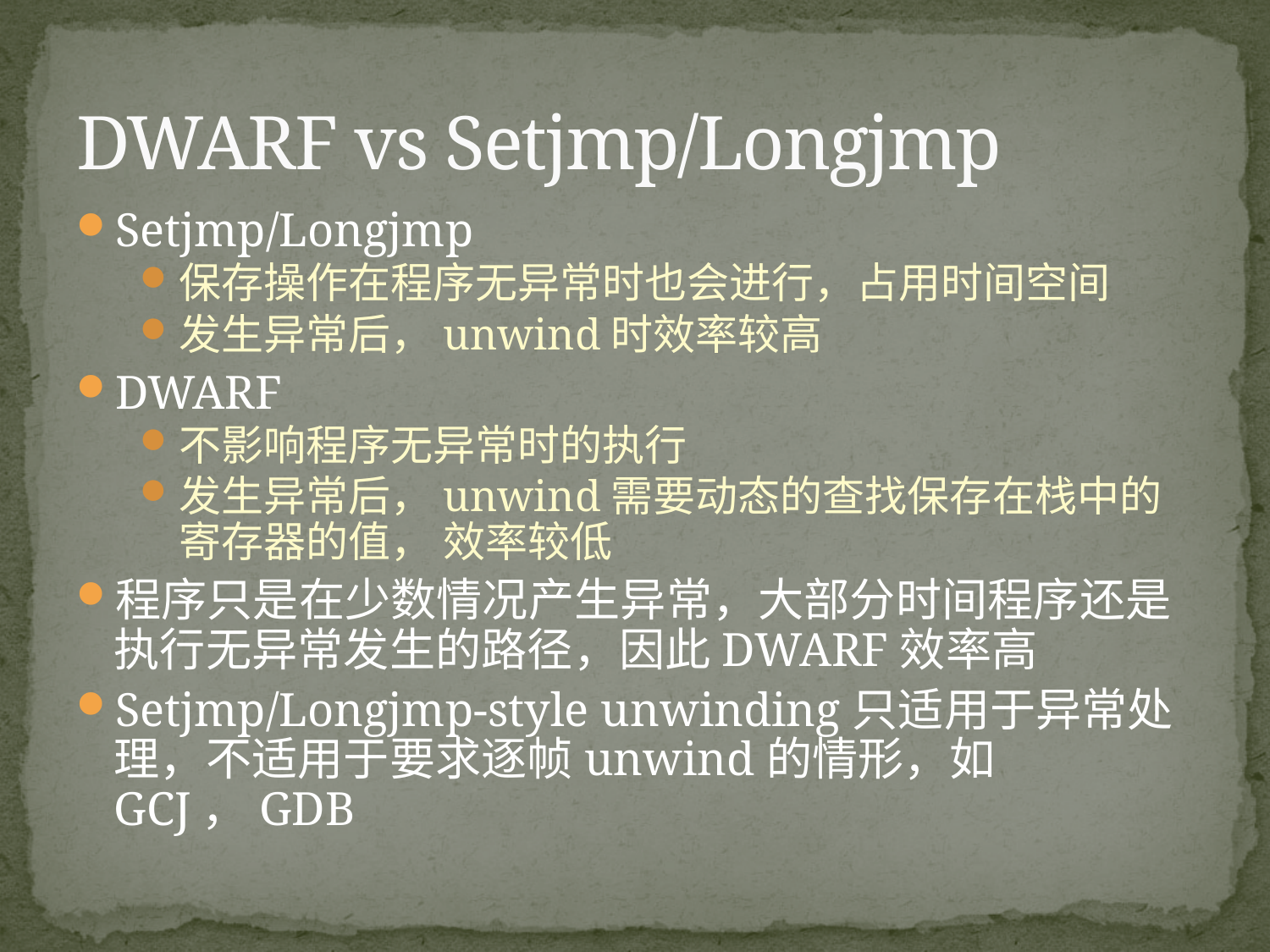

# DWARF vs Setjmp/Longjmp
Setjmp/Longjmp
保存操作在程序无异常时也会进行，占用时间空间
发生异常后，unwind时效率较高
DWARF
不影响程序无异常时的执行
发生异常后，unwind需要动态的查找保存在栈中的寄存器的值， 效率较低
程序只是在少数情况产生异常，大部分时间程序还是执行无异常发生的路径，因此DWARF效率高
Setjmp/Longjmp-style unwinding只适用于异常处理，不适用于要求逐帧unwind的情形，如GCJ，GDB